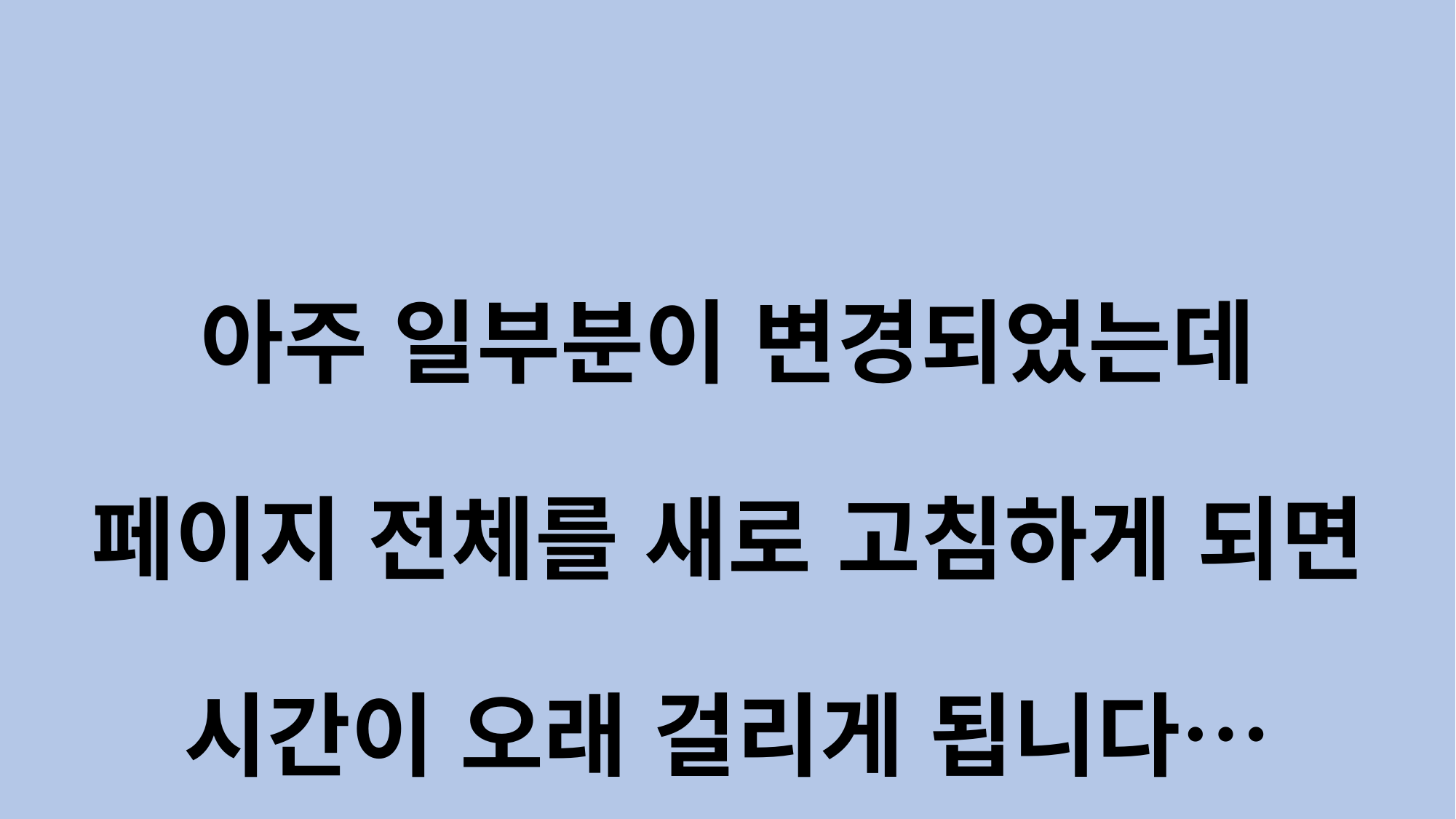

# 아주 일부분이 변경되었는데 페이지 전체를 새로 고침하게 되면 시간이 오래 걸리게 됩니다…